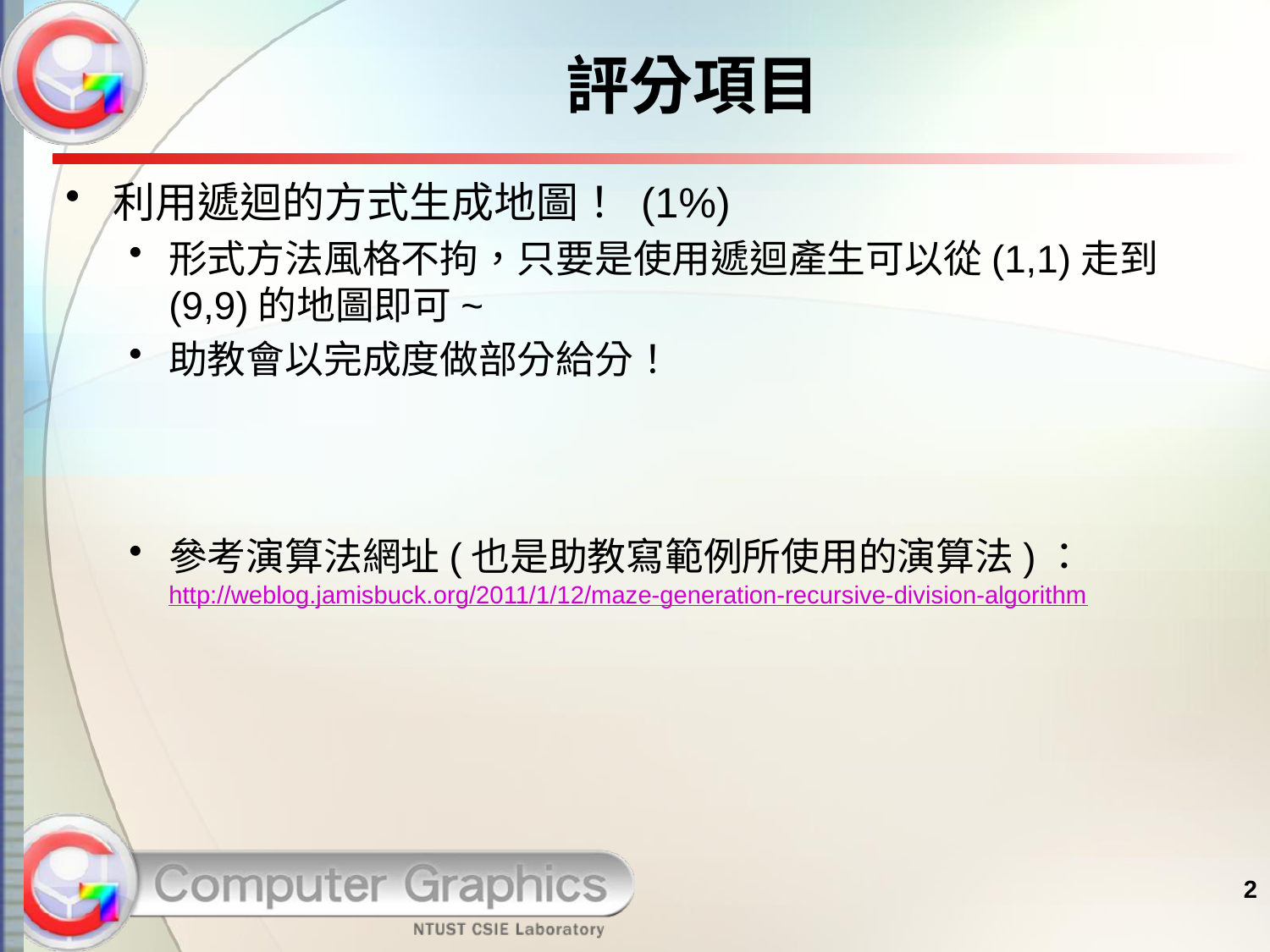

# 評分項目
利用遞迴的方式生成地圖！ (1%)
形式方法風格不拘，只要是使用遞迴產生可以從(1,1)走到(9,9)的地圖即可~
助教會以完成度做部分給分！

參考演算法網址(也是助教寫範例所使用的演算法)：
http://weblog.jamisbuck.org/2011/1/12/maze-generation-recursive-division-algorithm

2